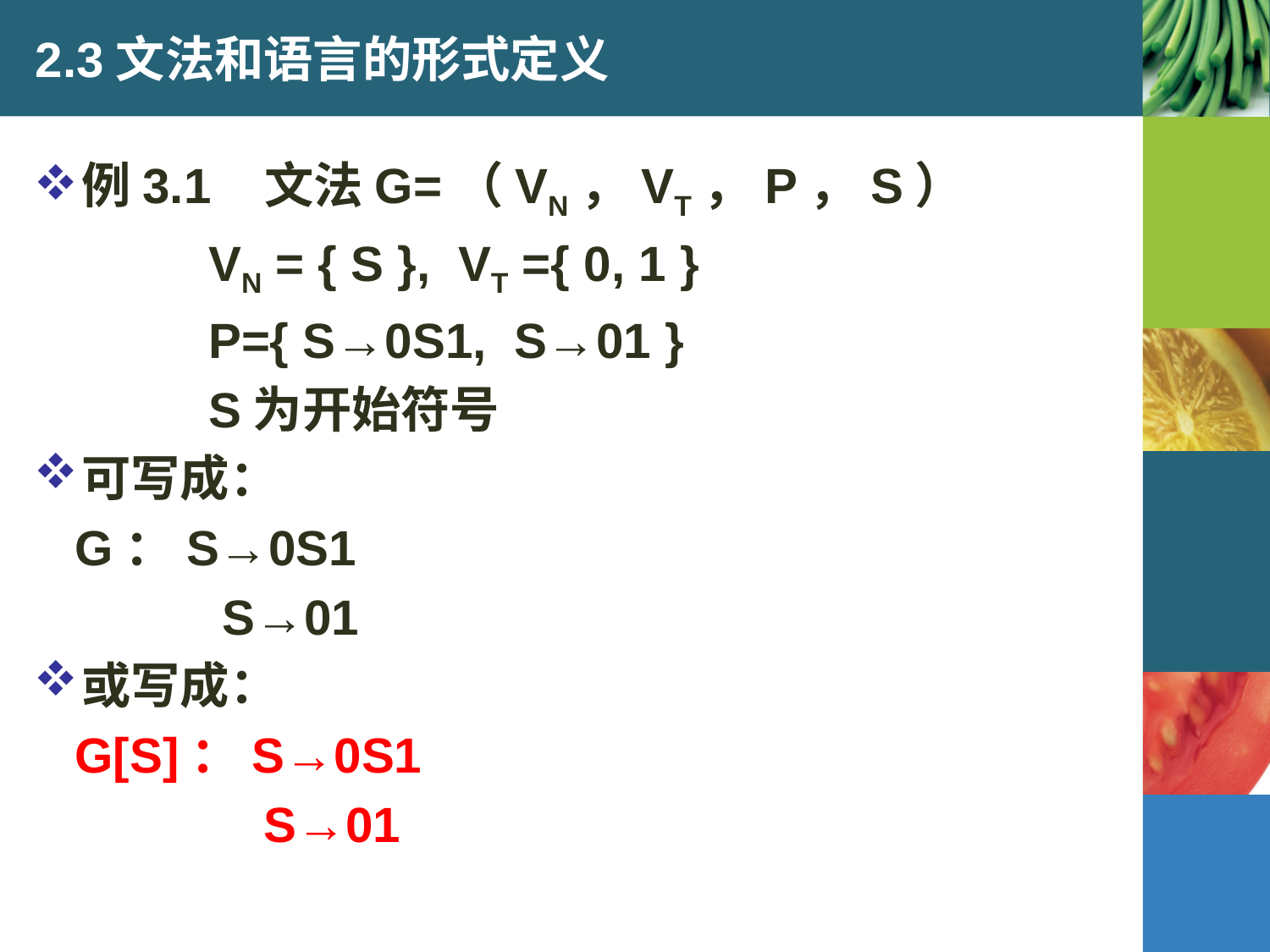

# 2.3文法和语言的形式定义
例3.1   文法G=（VN，VT，P，S）
		VN = { S },  VT ={ 0, 1 }
		P={ S→0S1,  S→01 }
		S为开始符号
可写成：
   G：S→0S1
		 S→01
或写成：
   G[S]：S→0S1
		    S→01